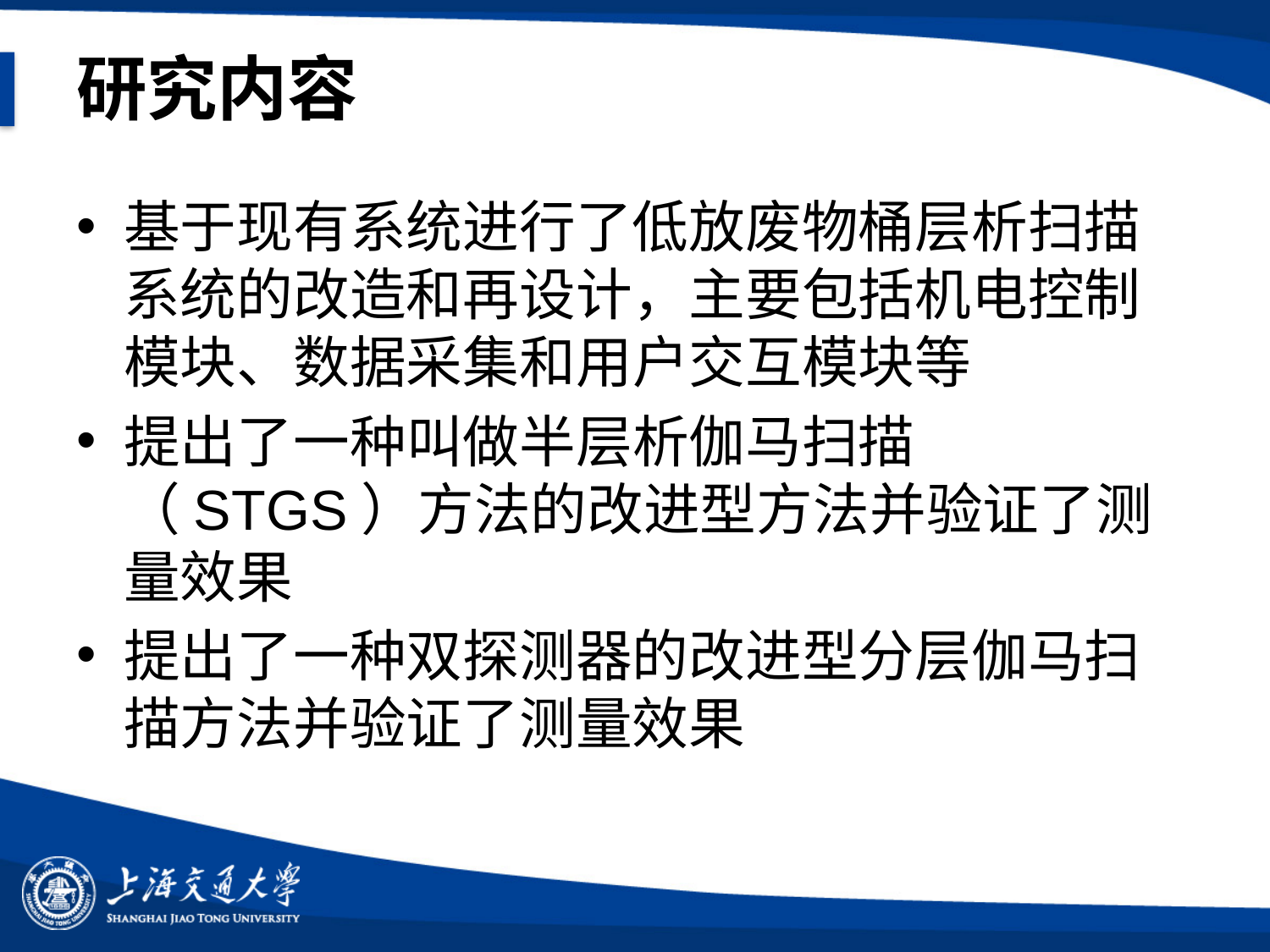

# 研究内容
基于现有系统进行了低放废物桶层析扫描系统的改造和再设计，主要包括机电控制模块、数据采集和用户交互模块等
提出了一种叫做半层析伽马扫描（STGS）方法的改进型方法并验证了测量效果
提出了一种双探测器的改进型分层伽马扫描方法并验证了测量效果